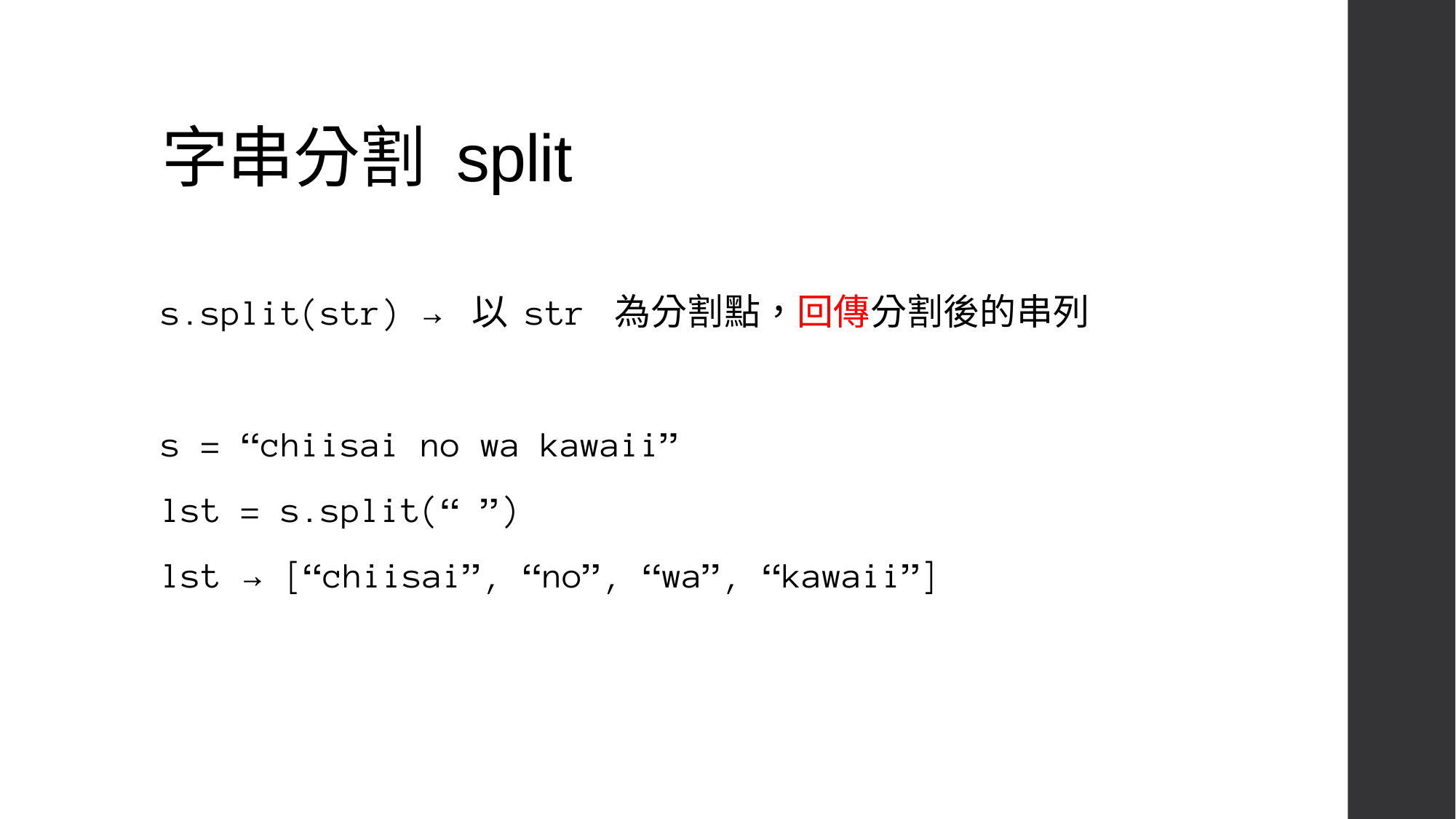

# 字串分割 split

s.split(str) → 以 str 為分割點，回傳分割後的串列

s = “chiisai no wa kawaii”
lst = s.split(“ ”)
lst → [“chiisai”, “no”, “wa”, “kawaii”]